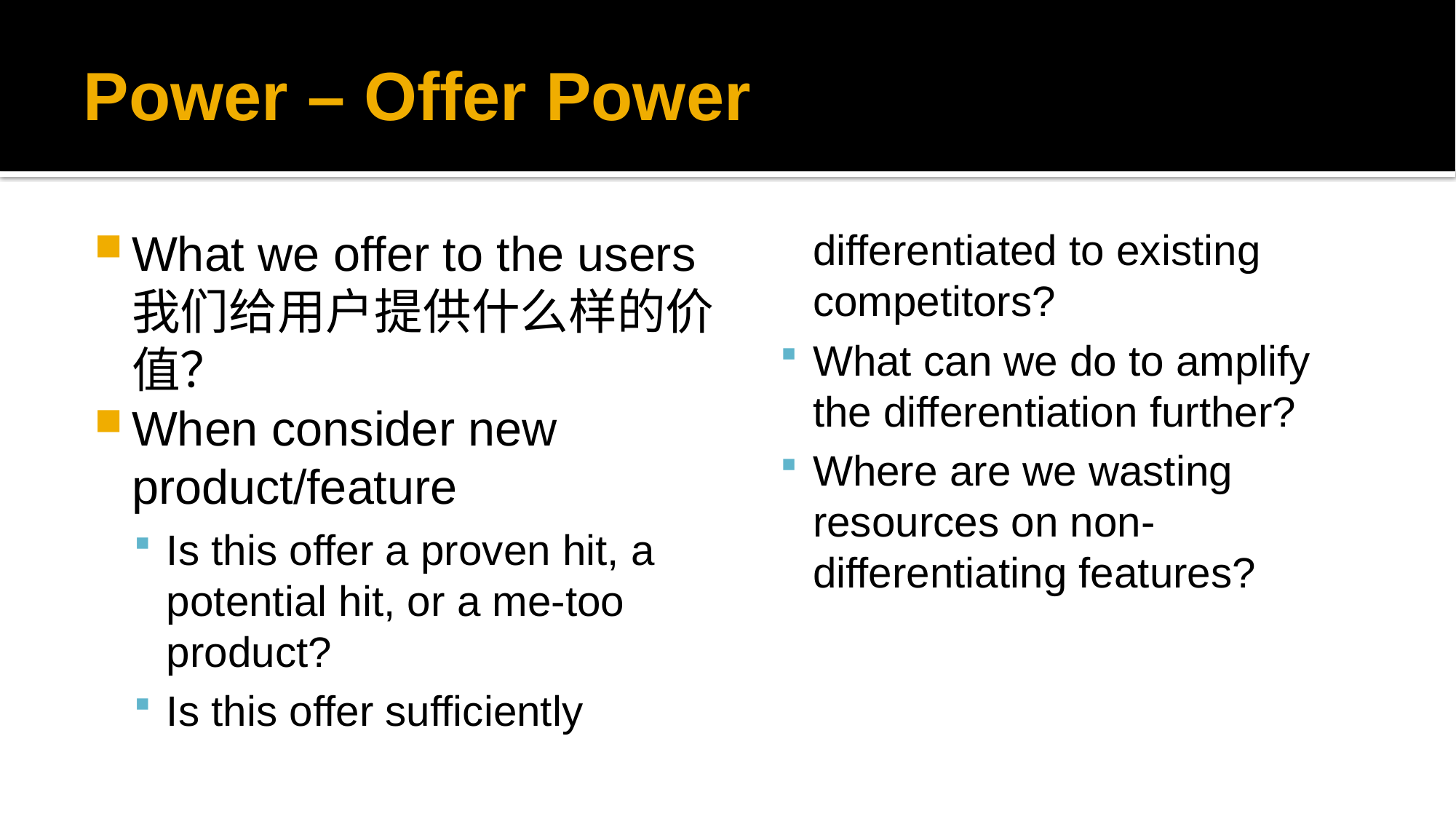

# Power – Offer Power
What we offer to the users 我们给用户提供什么样的价值？
When consider new product/feature
Is this offer a proven hit, a potential hit, or a me-too product?
Is this offer sufficiently differentiated to existing competitors?
What can we do to amplify the differentiation further?
Where are we wasting resources on non-differentiating features?